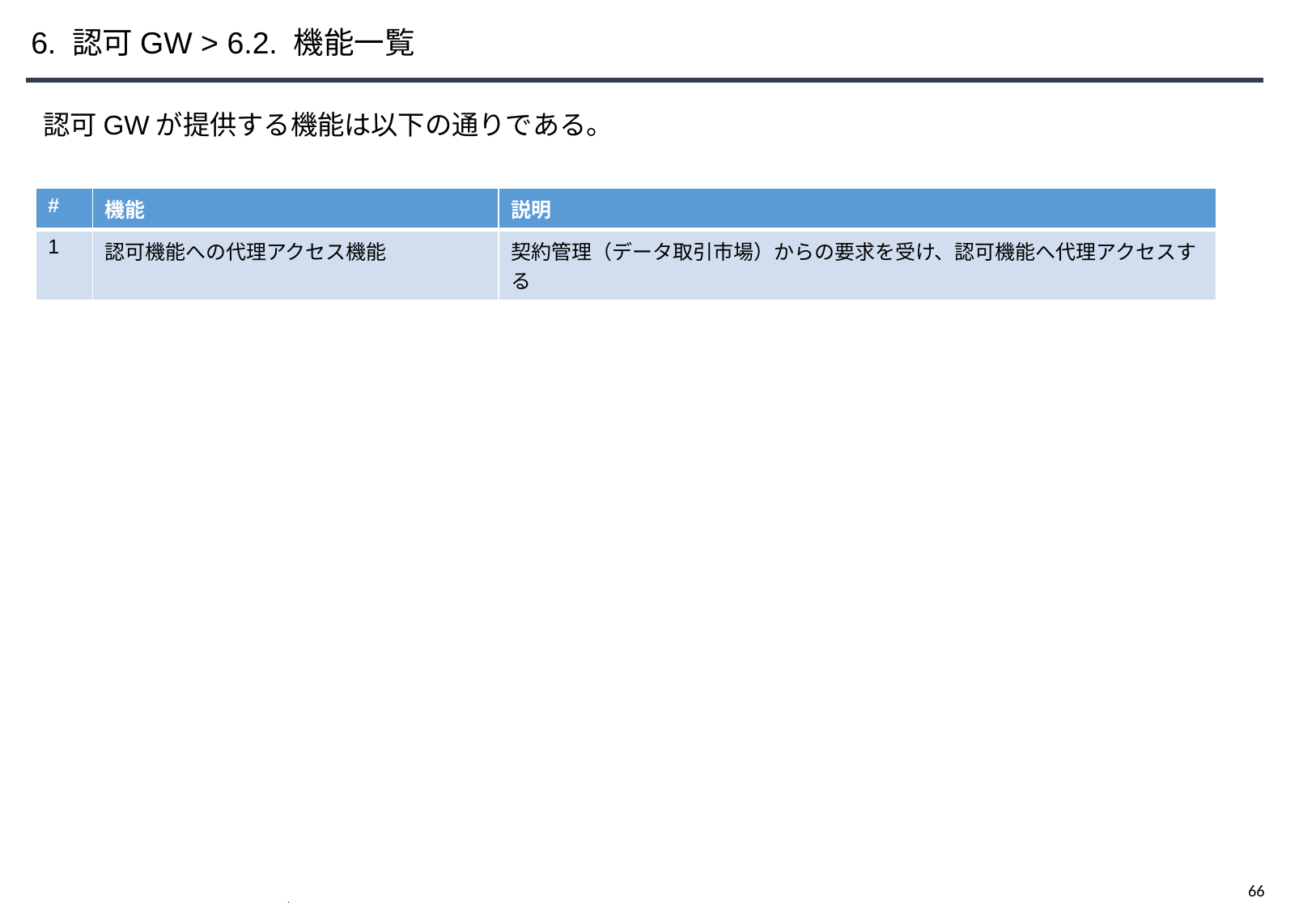

# 6. 認可GW > 6.2. 機能一覧
認可GWが提供する機能は以下の通りである。
| # | 機能 | 説明 |
| --- | --- | --- |
| 1 | 認可機能への代理アクセス機能 | 契約管理（データ取引市場）からの要求を受け、認可機能へ代理アクセスする |